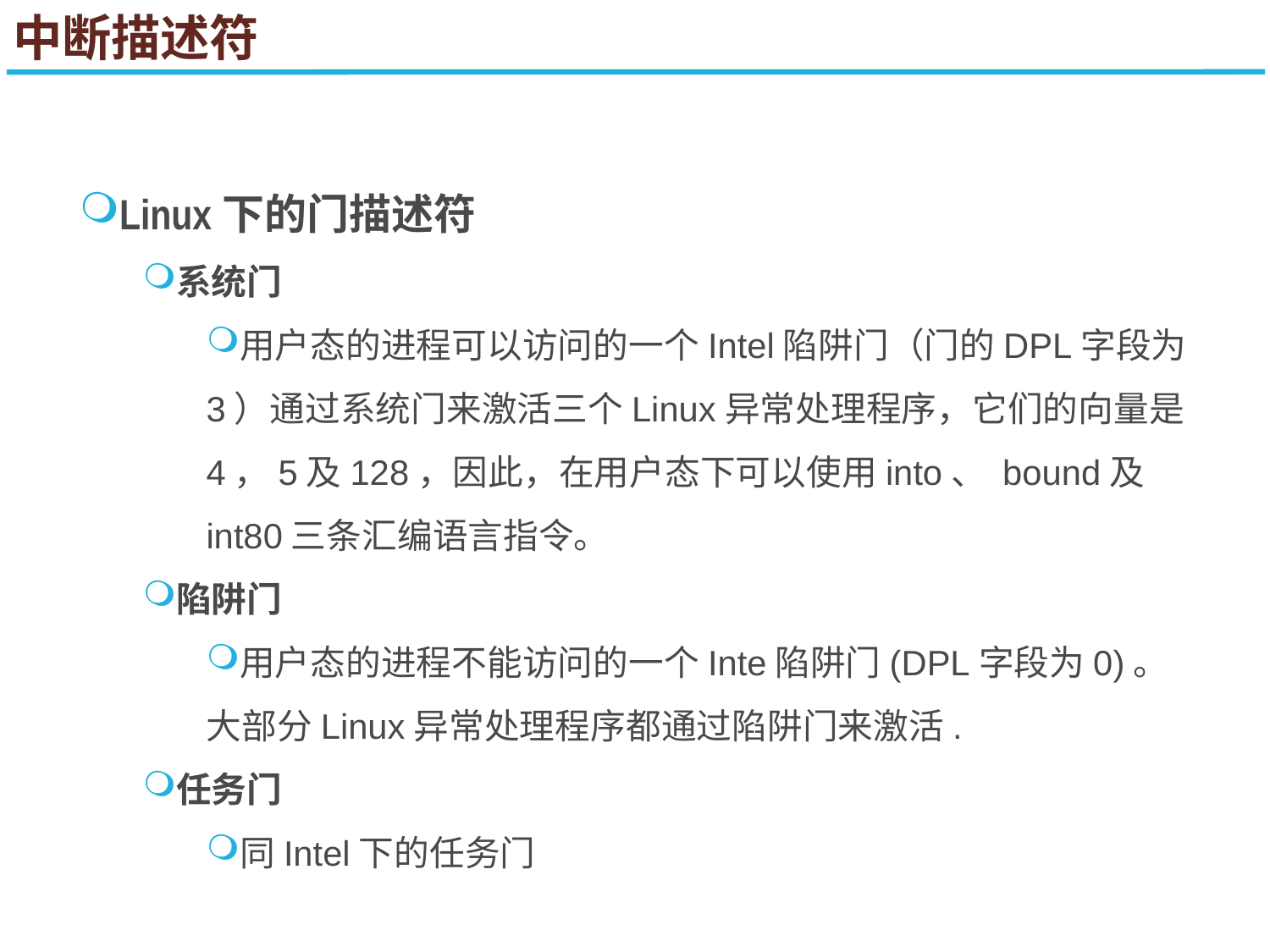

中断描述符
Linux下的门描述符
系统门
用户态的进程可以访问的一个Intel陷阱门（门的DPL字段为3）通过系统门来激活三个Linux异常处理程序，它们的向量是4，5及128，因此，在用户态下可以使用into、 bound及int80三条汇编语言指令。
陷阱门
用户态的进程不能访问的一个Inte陷阱门(DPL字段为0)。 大部分Linux异常处理程序都通过陷阱门来激活.
任务门
同Intel下的任务门